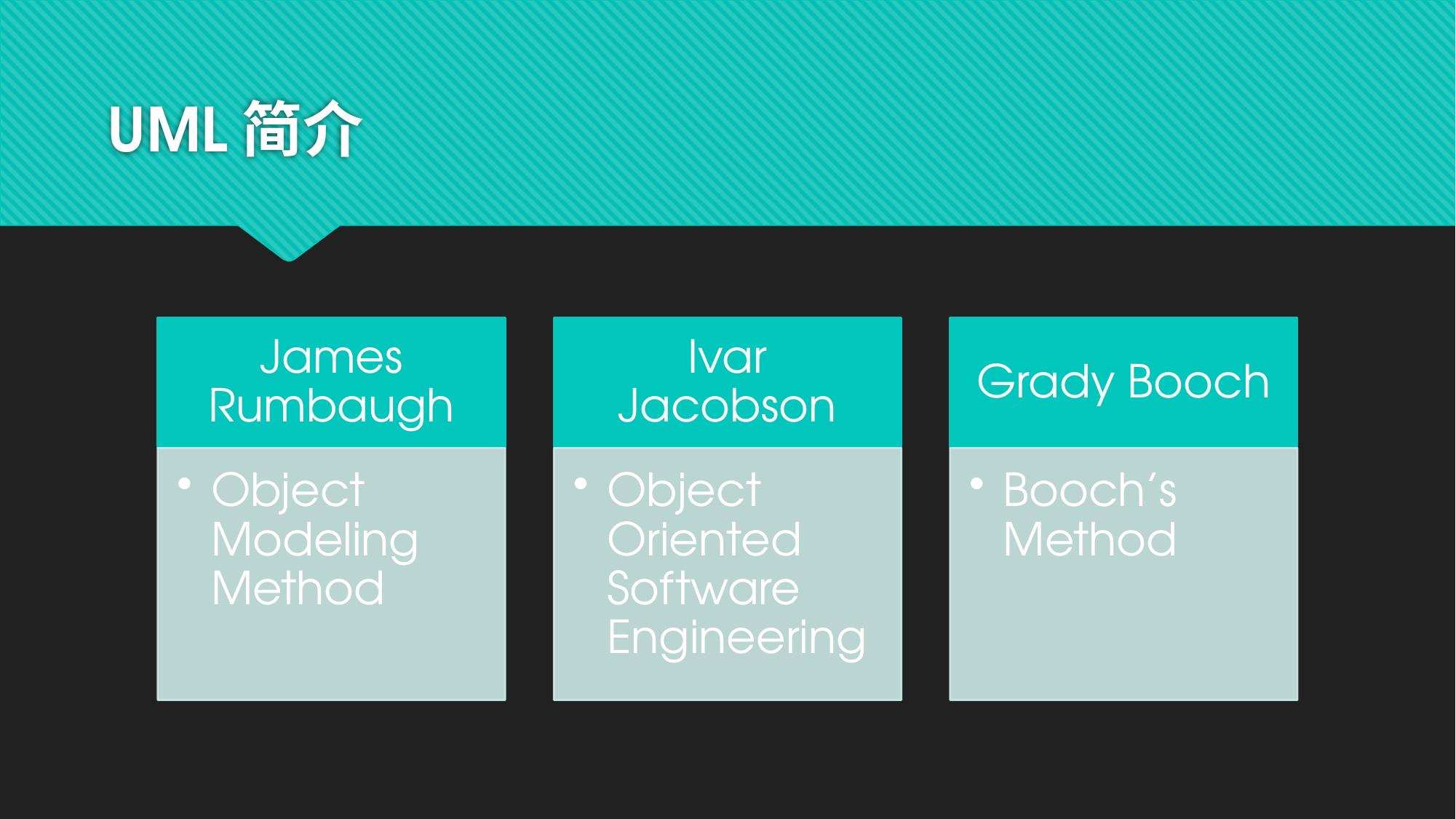

# UML简介
James Rumbaugh
Object Modeling Method
Ivar Jacobson
Object Oriented Software Engineering
Grady Booch
Booch’s Method